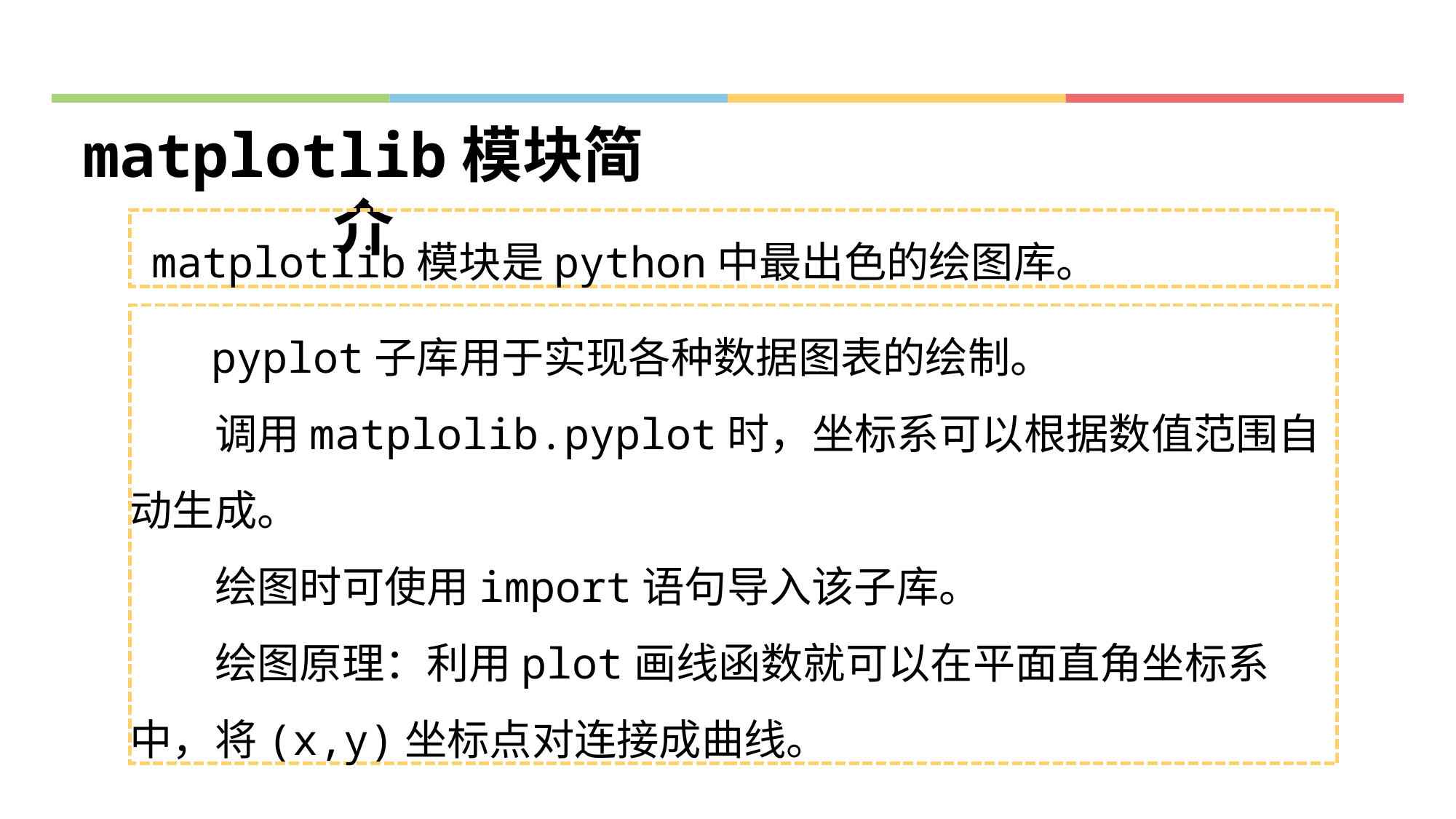

matplotlib模块简介
 matplotlib模块是python中最出色的绘图库。
　　pyplot子库用于实现各种数据图表的绘制。
　　调用matplolib.pyplot时，坐标系可以根据数值范围自动生成。
　　绘图时可使用import语句导入该子库。
　　绘图原理：利用plot画线函数就可以在平面直角坐标系中，将(x,y)坐标点对连接成曲线。